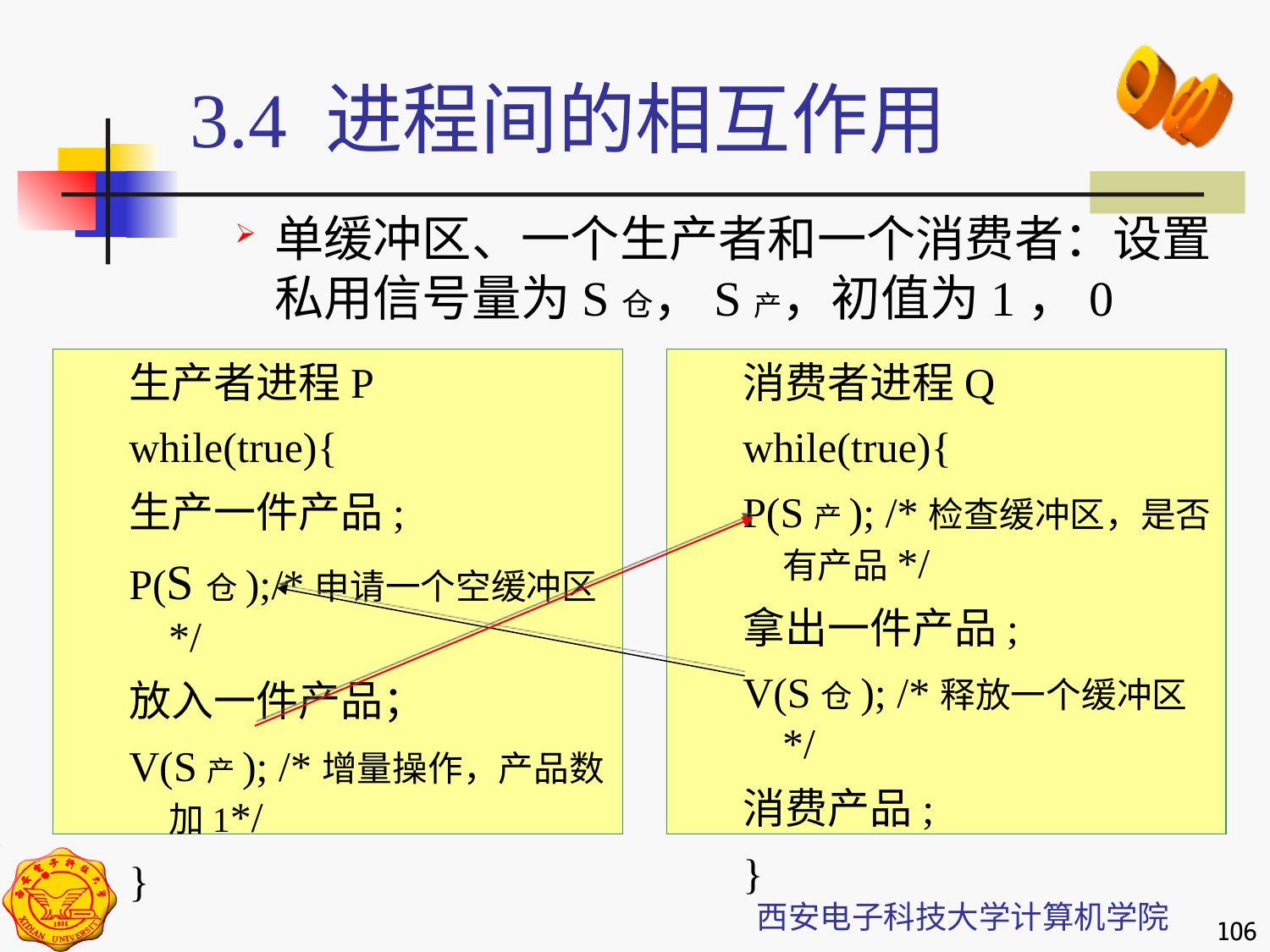

3.4 进程间的相互作用
单缓冲区、一个生产者和一个消费者：设置私用信号量为S仓，S产，初值为1，0
生产者进程P
while(true){
生产一件产品;
P(S仓);/*申请一个空缓冲区*/
放入一件产品；
V(S产); /*增量操作，产品数加1*/
}
消费者进程Q
while(true){
P(S产); /*检查缓冲区，是否有产品*/
拿出一件产品;
V(S仓); /*释放一个缓冲区*/
消费产品;
}

106